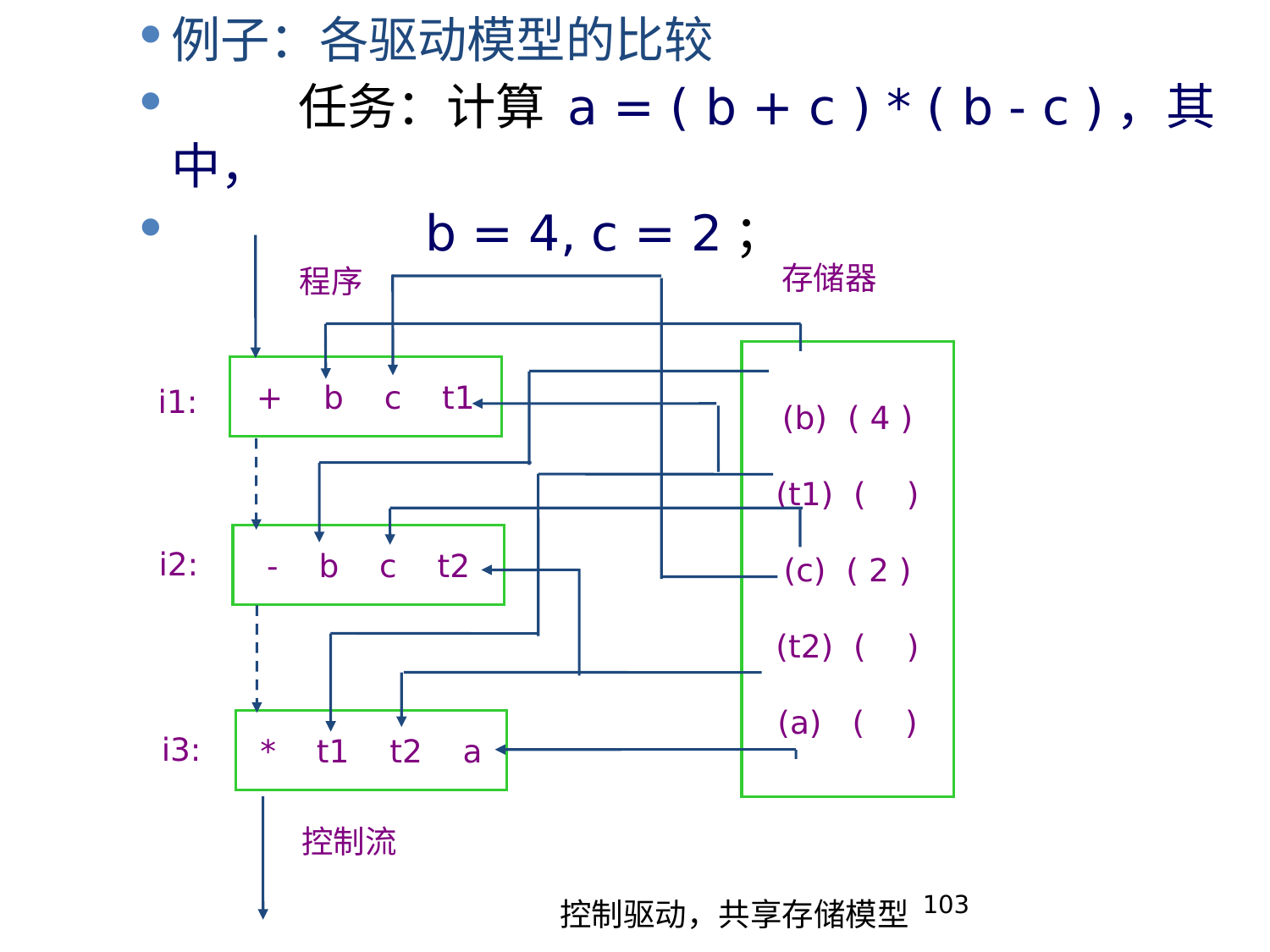

例子：各驱动模型的比较
	任务：计算 a = ( b + c ) * ( b - c )，其中，
		b = 4, c = 2；

存储器
程序

(b)  ( 4 )

(t1)  (    )

(c)  ( 2 )

(t2)  (    )

(a)   (    )
+    b    c    t1
i1:

-    b    c    t2
i2:

*    t1    t2    a
i3:

控制流
控制驱动，共享存储模型
103